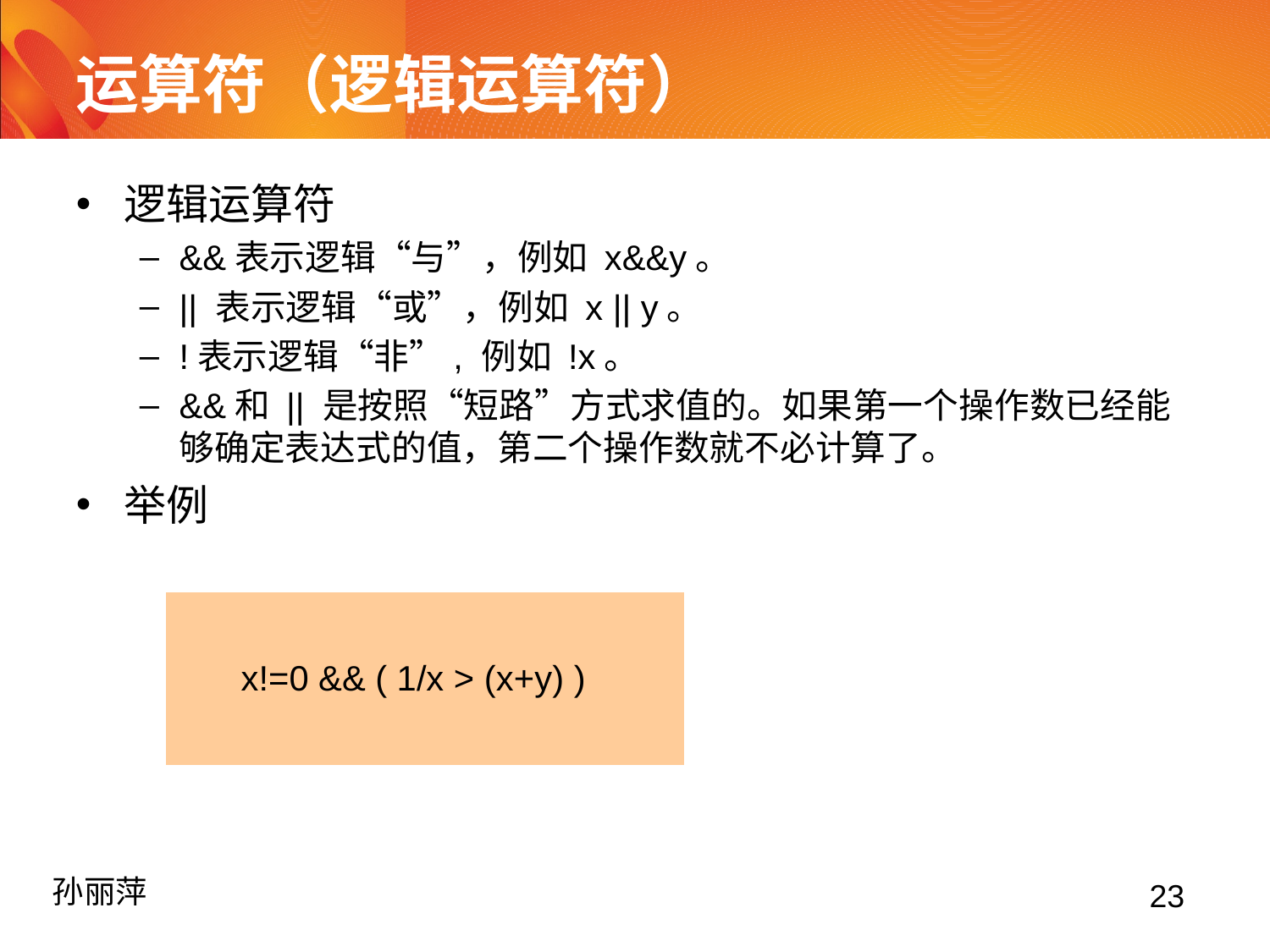

# 运算符（逻辑运算符）
逻辑运算符
&&表示逻辑“与”，例如 x&&y。
|| 表示逻辑“或”，例如 x || y。
!表示逻辑“非”, 例如 !x。
&&和 || 是按照“短路”方式求值的。如果第一个操作数已经能够确定表达式的值，第二个操作数就不必计算了。
举例

x!=0 && ( 1/x > (x+y) )